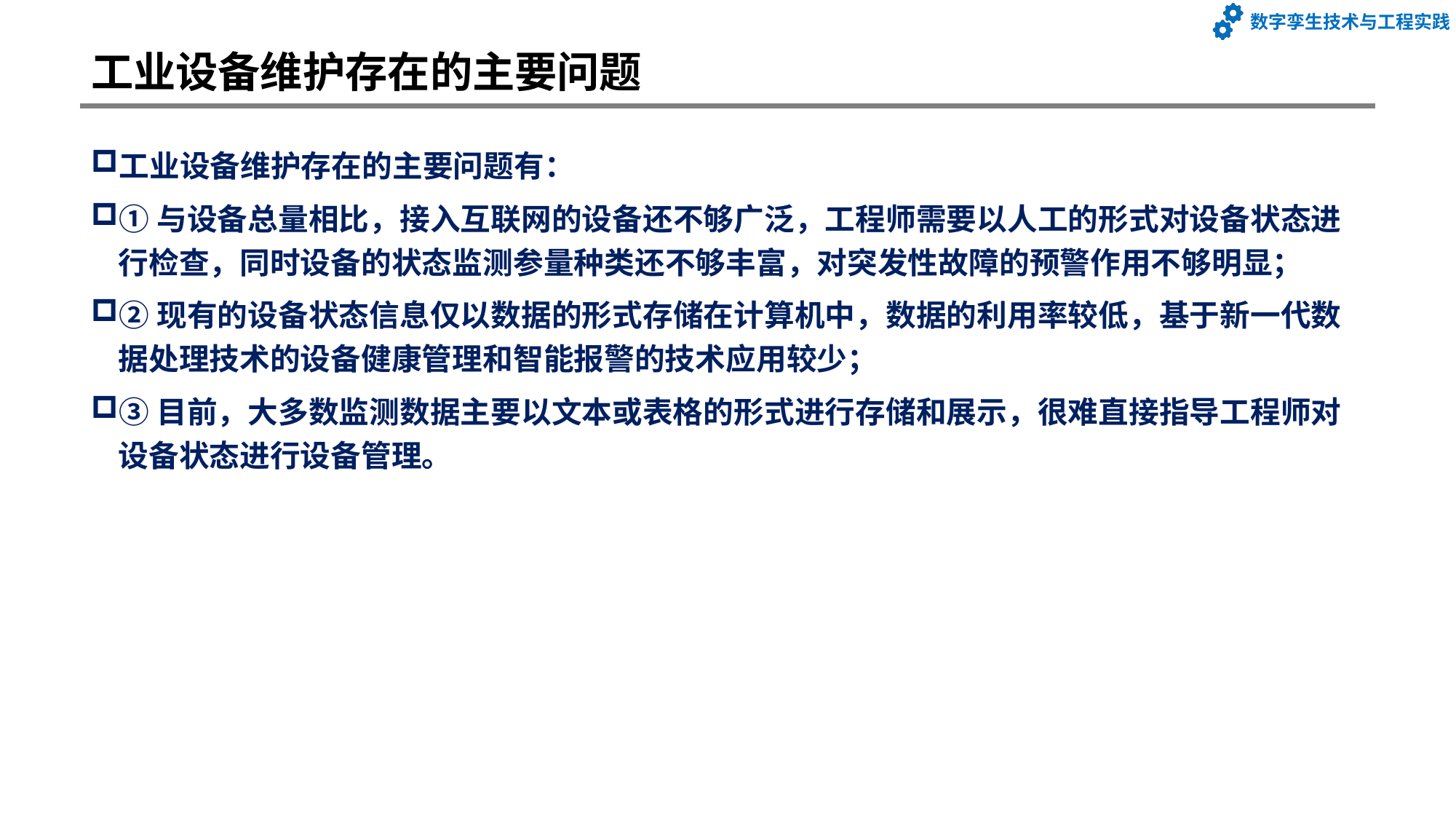

# 工业设备维护存在的主要问题
工业设备维护存在的主要问题有：
①与设备总量相比，接入互联网的设备还不够广泛，工程师需要以人工的形式对设备状态进行检查，同时设备的状态监测参量种类还不够丰富，对突发性故障的预警作用不够明显；
②现有的设备状态信息仅以数据的形式存储在计算机中，数据的利用率较低，基于新一代数据处理技术的设备健康管理和智能报警的技术应用较少；
③目前，大多数监测数据主要以文本或表格的形式进行存储和展示，很难直接指导工程师对设备状态进行设备管理。